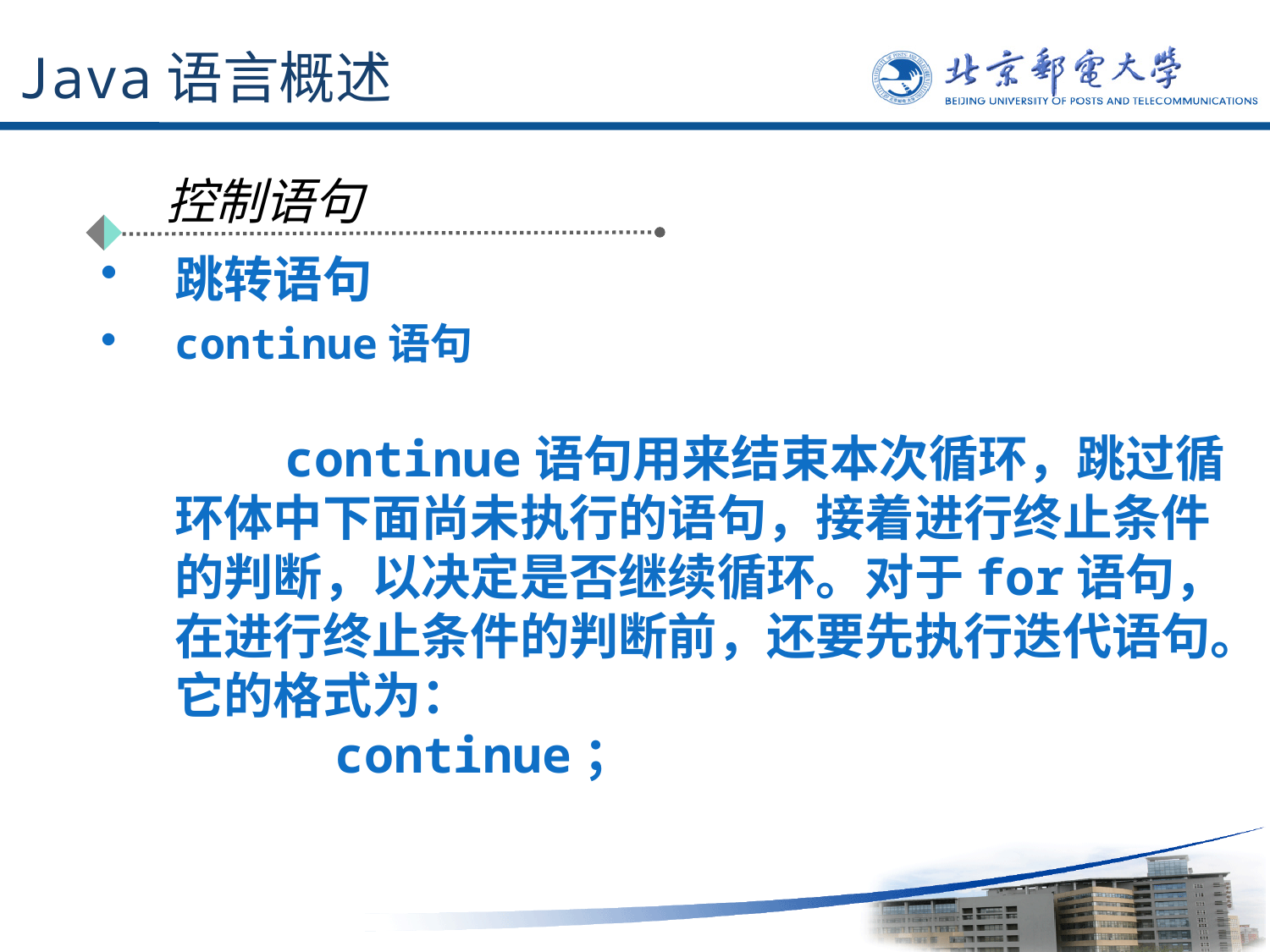

# Java语言概述

控制语句

跳转语句
continue语句
　　continue语句用来结束本次循环，跳过循环体中下面尚未执行的语句，接着进行终止条件的判断，以决定是否继续循环。对于for语句，在进行终止条件的判断前，还要先执行迭代语句。它的格式为：
　　　continue；